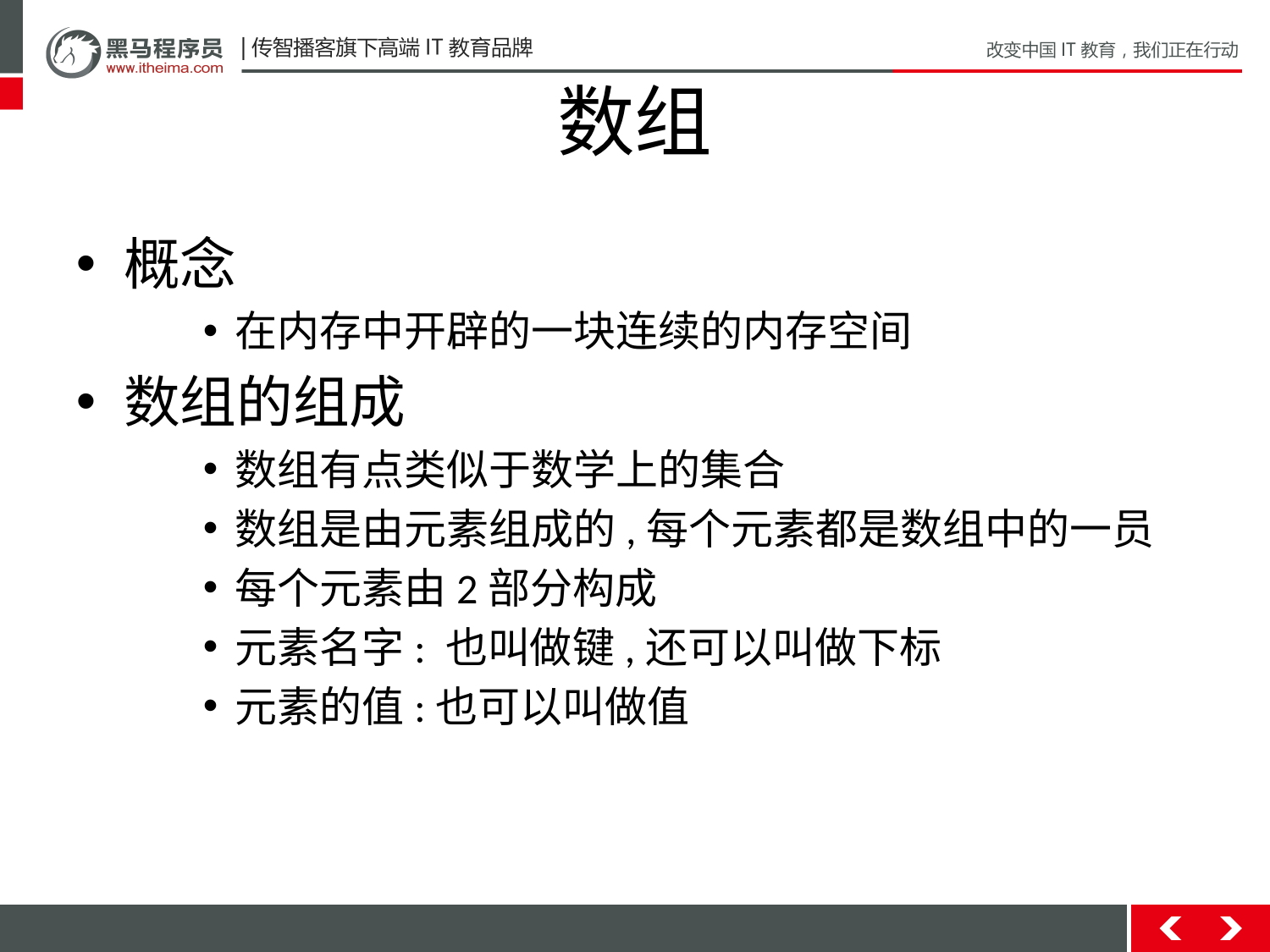

# 数组
概念
在内存中开辟的一块连续的内存空间
数组的组成
数组有点类似于数学上的集合
数组是由元素组成的,每个元素都是数组中的一员
每个元素由2部分构成
元素名字: 也叫做键,还可以叫做下标
元素的值:也可以叫做值